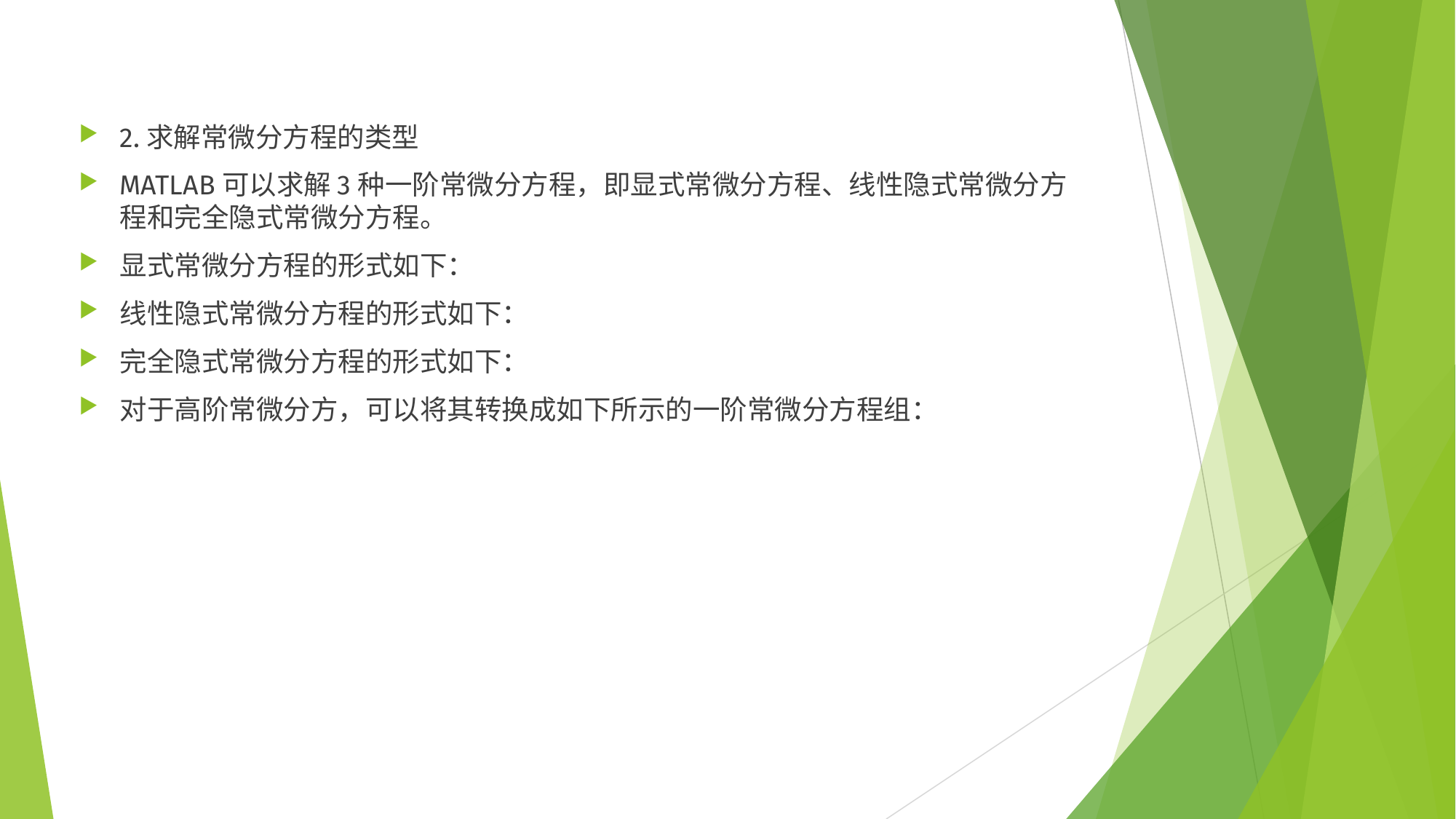

2.求解常微分方程的类型
MATLAB可以求解3种一阶常微分方程，即显式常微分方程、线性隐式常微分方程和完全隐式常微分方程。
显式常微分方程的形式如下：
线性隐式常微分方程的形式如下：
完全隐式常微分方程的形式如下：
对于高阶常微分方，可以将其转换成如下所示的一阶常微分方程组：